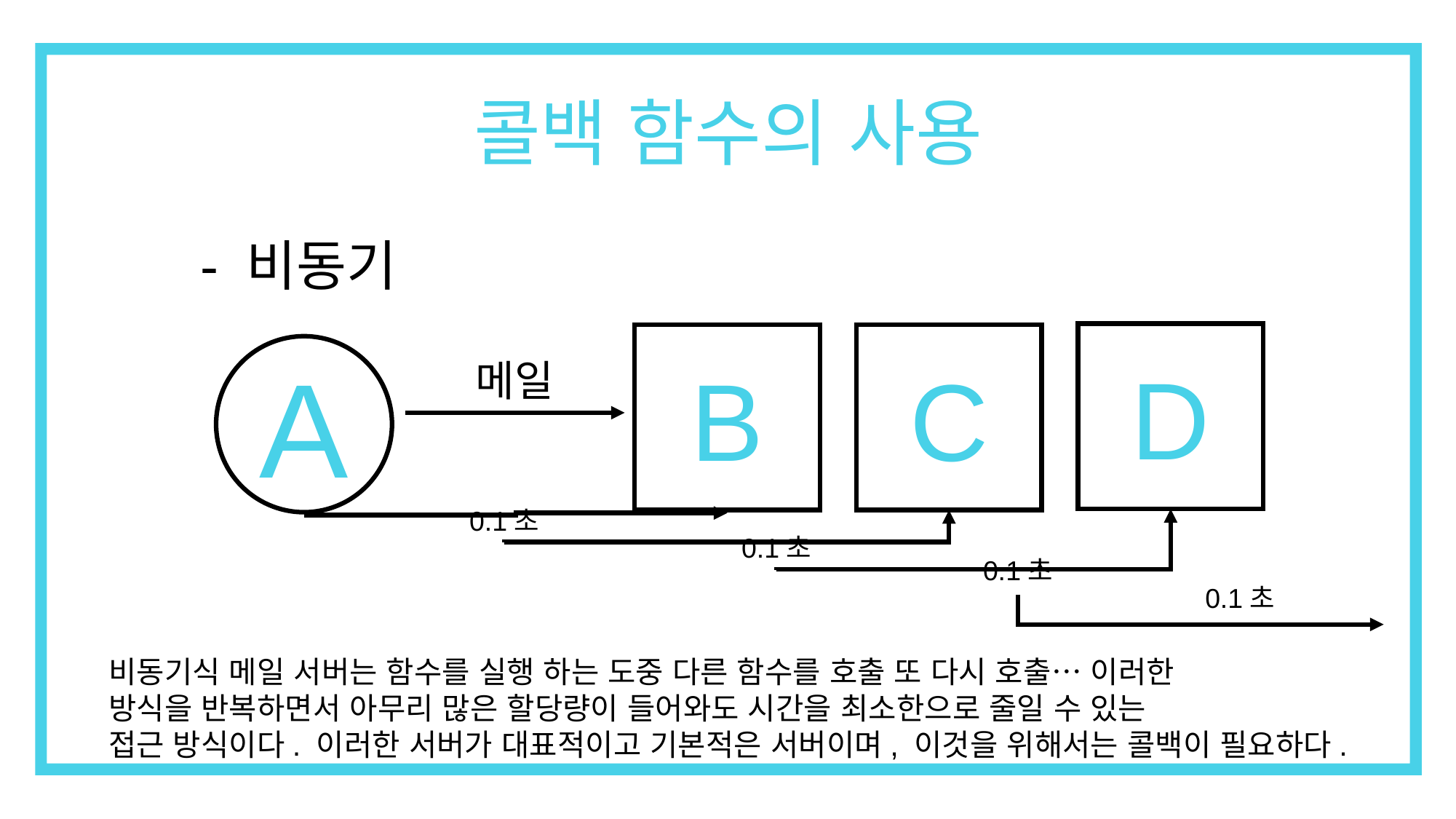

콜백 함수의 사용
- 비동기
D
B
C
A
메일
0.1초
0.1초
0.1초
0.1초
비동기식 메일 서버는 함수를 실행 하는 도중 다른 함수를 호출 또 다시 호출… 이러한
방식을 반복하면서 아무리 많은 할당량이 들어와도 시간을 최소한으로 줄일 수 있는
접근 방식이다. 이러한 서버가 대표적이고 기본적은 서버이며, 이것을 위해서는 콜백이 필요하다.